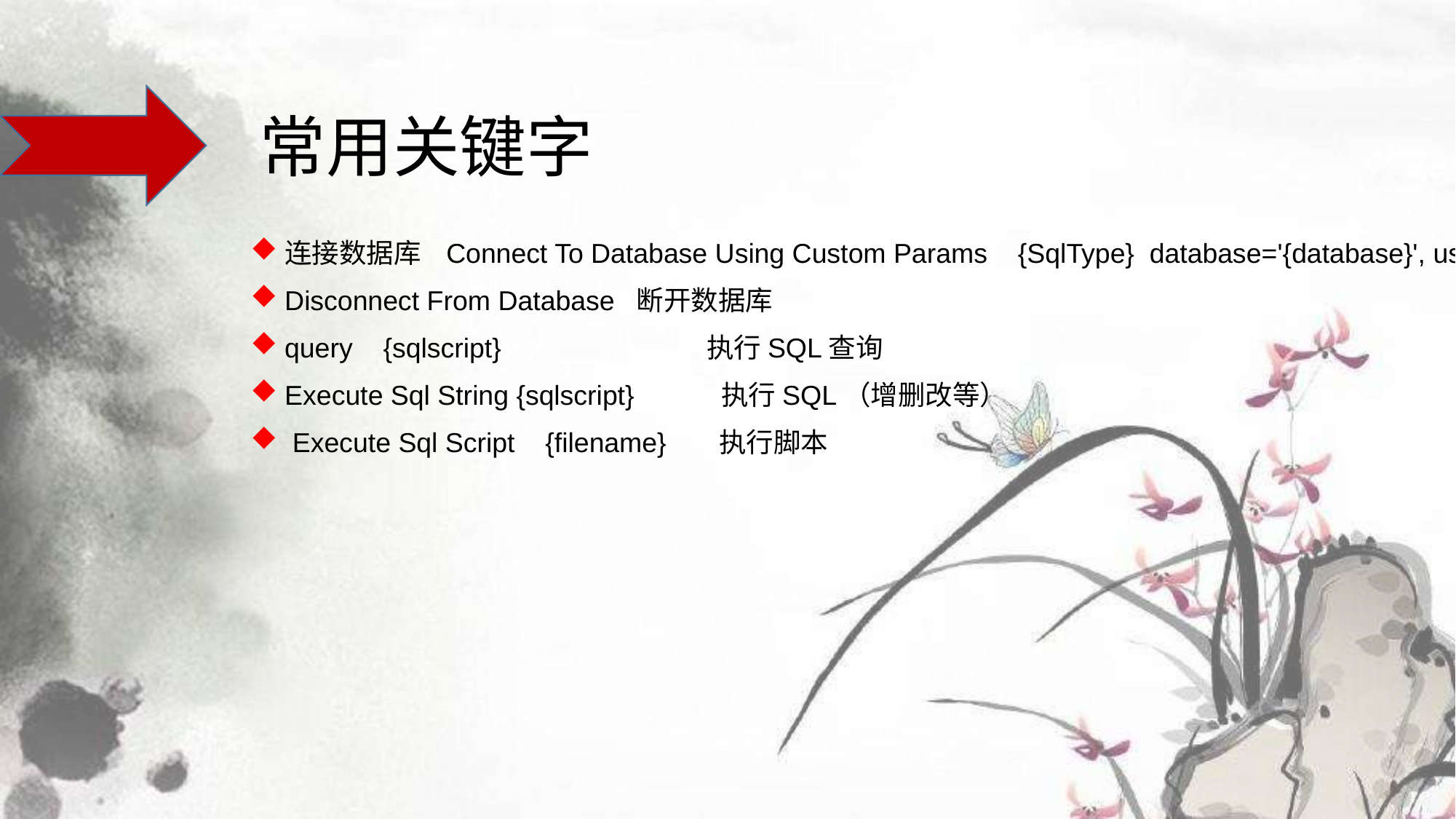

常用关键字
连接数据库   Connect To Database Using Custom Params    {SqlType}  database='{database}', user='{user}', password='{password}', host='{host}', port={port}
Disconnect From Database  断开数据库
query    {sqlscript}                          执行SQL查询
Execute Sql String {sqlscript} 	执行SQL（增删改等）
 Execute Sql Script    {filename}      执行脚本